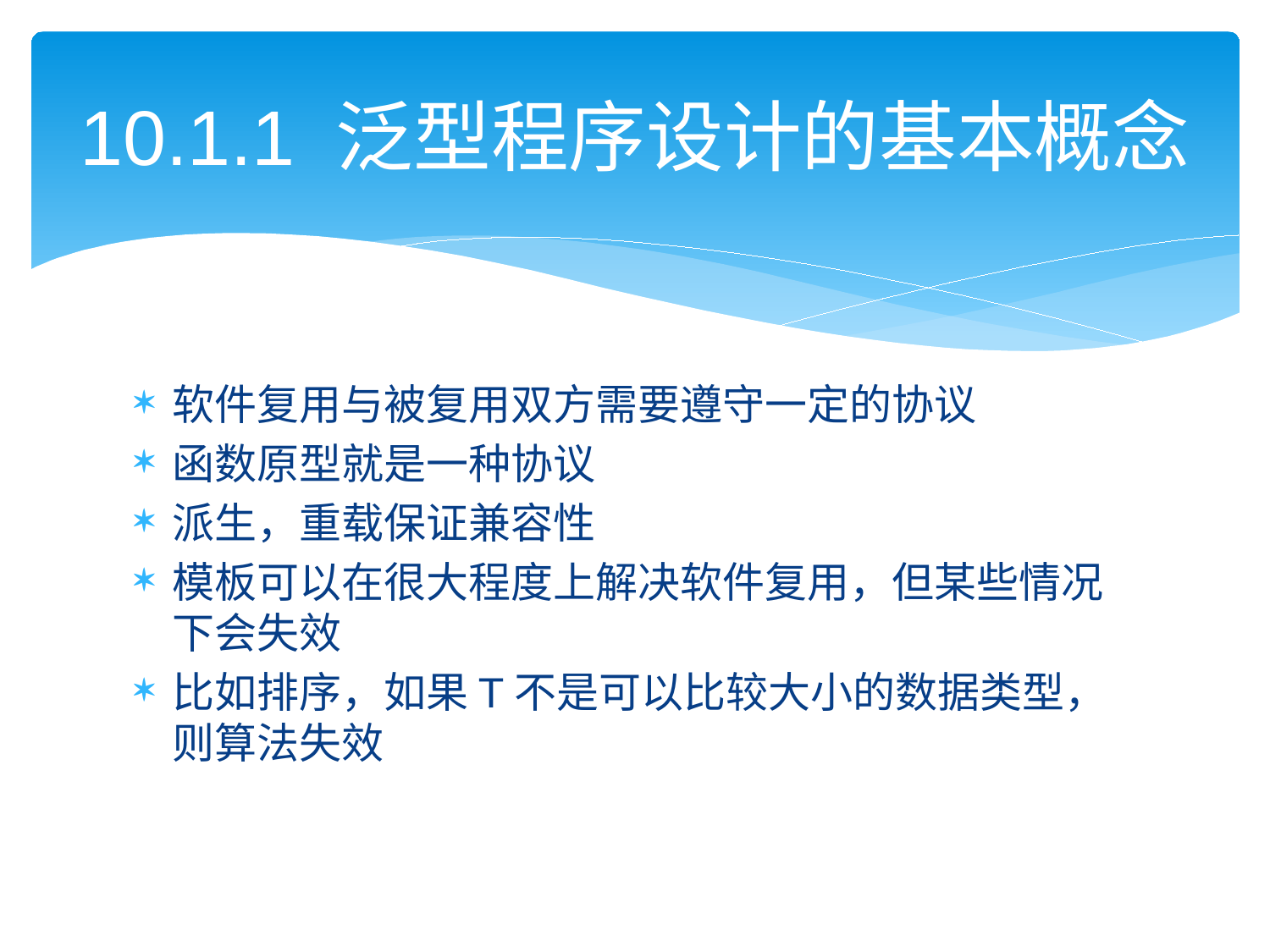

# 10.1.1 泛型程序设计的基本概念
软件复用与被复用双方需要遵守一定的协议
函数原型就是一种协议
派生，重载保证兼容性
模板可以在很大程度上解决软件复用，但某些情况下会失效
比如排序，如果T不是可以比较大小的数据类型，则算法失效